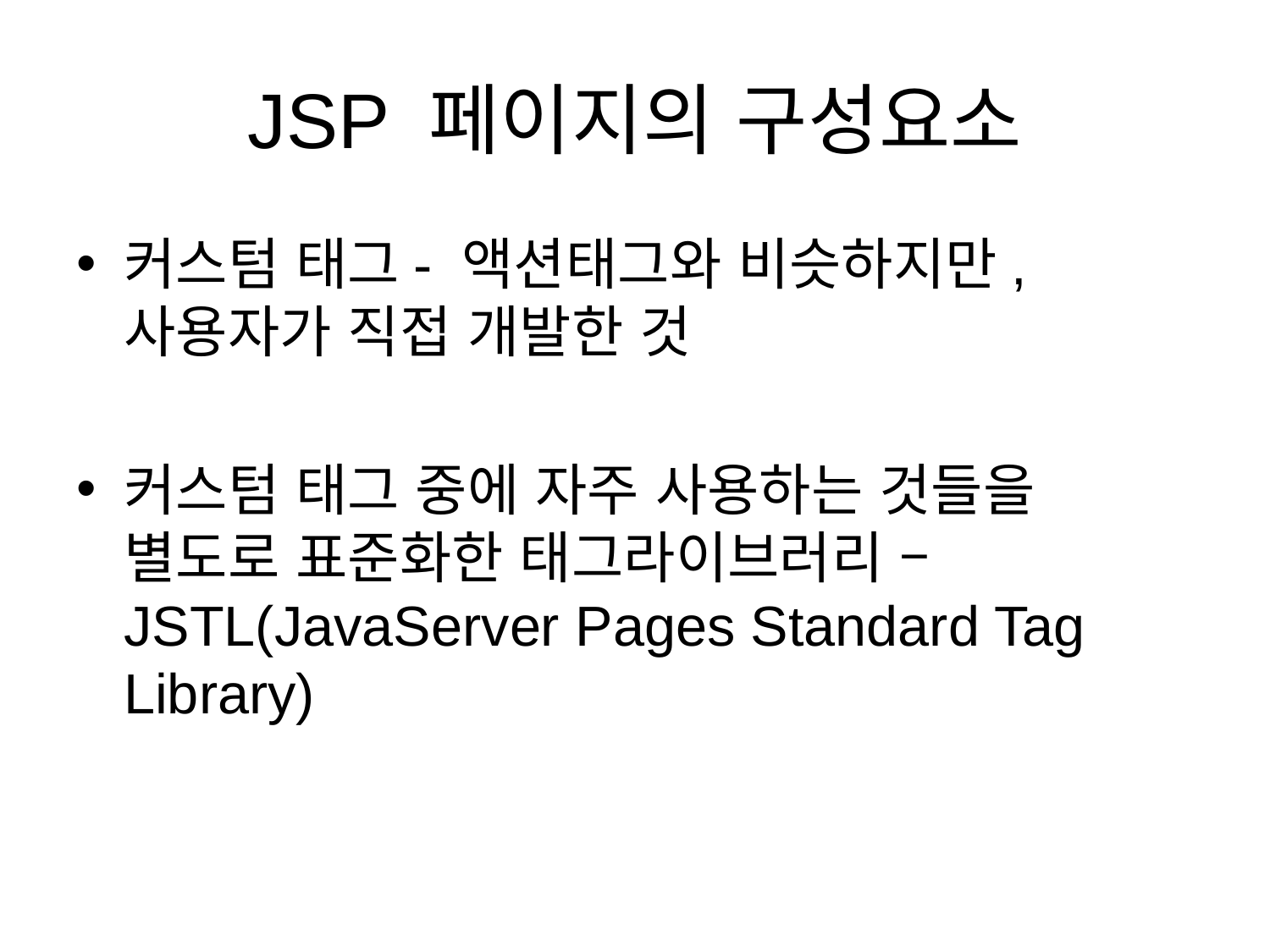

# JSP 페이지의 구성요소
커스텀 태그- 액션태그와 비슷하지만, 사용자가 직접 개발한 것

커스텀 태그 중에 자주 사용하는 것들을 별도로 표준화한 태그라이브러리 – JSTL(JavaServer Pages Standard Tag Library)